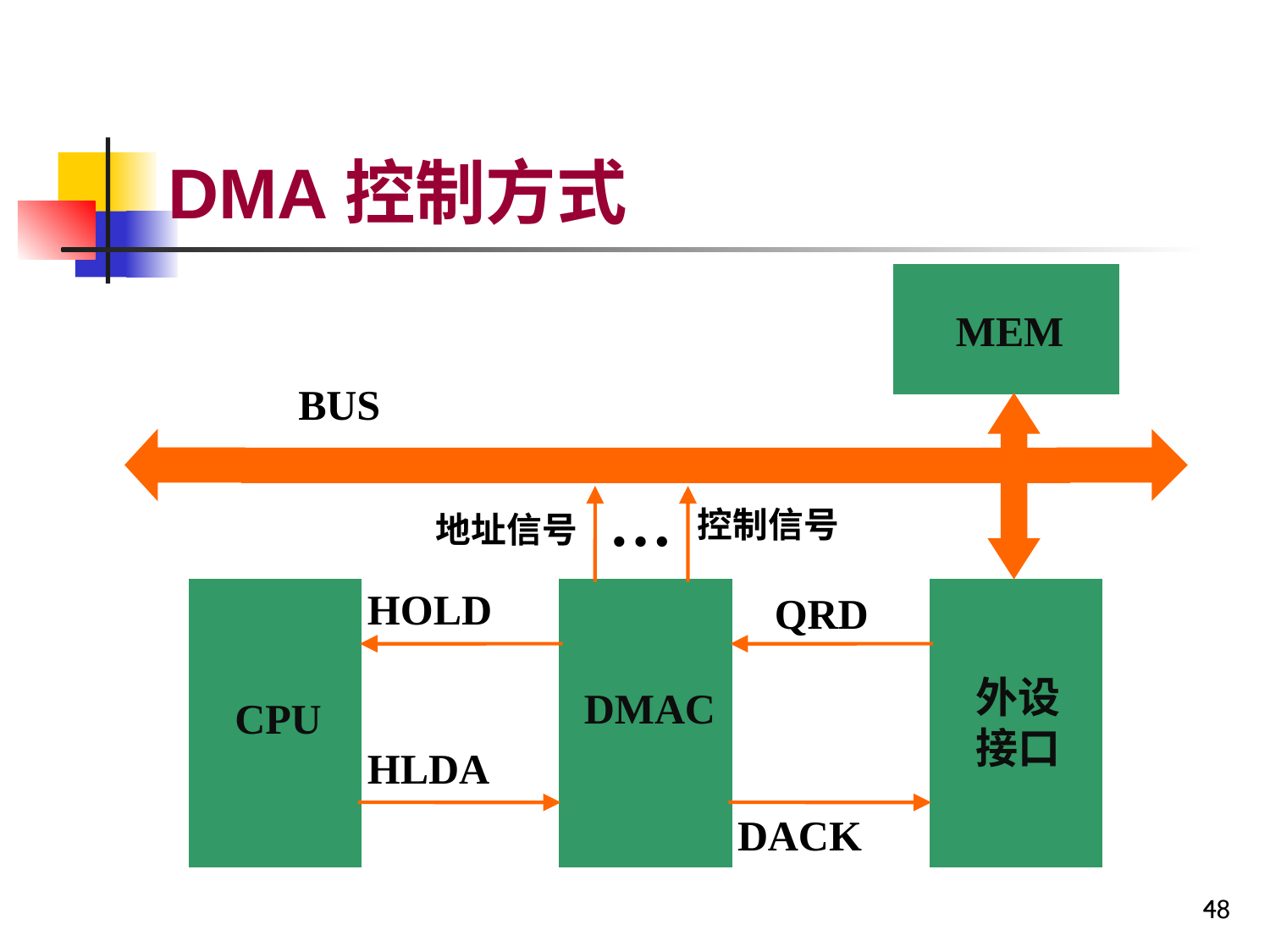

# DMA控制方式

MEM
BUS

…

控制信号
地址信号
HOLD

QRD

外设
接口
DMAC
CPU
HLDA

DACK

48